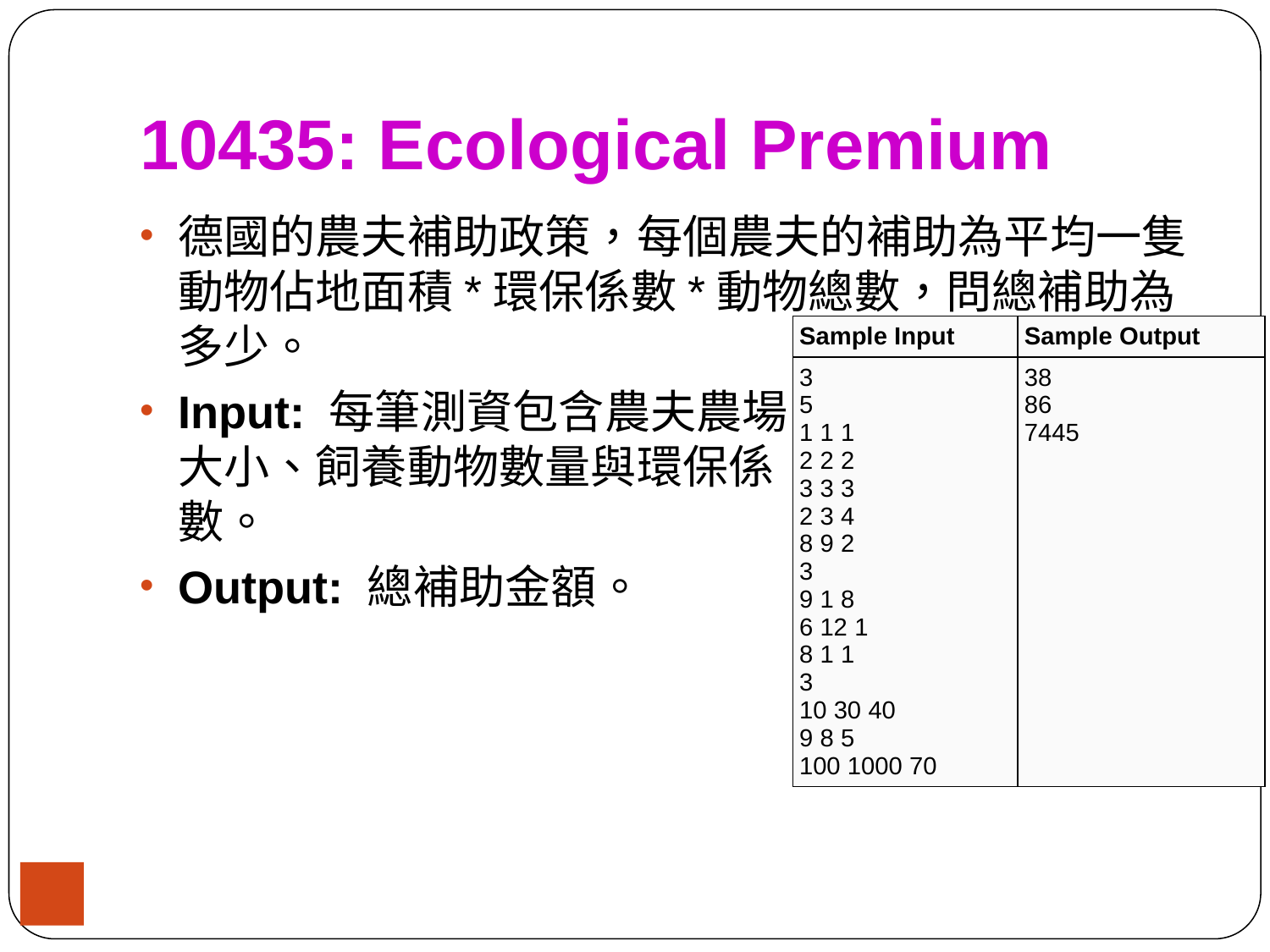

# 10435: Ecological Premium
德國的農夫補助政策，每個農夫的補助為平均一隻動物佔地面積*環保係數*動物總數，問總補助為多少。
Input: 每筆測資包含農夫農場
大小、飼養動物數量與環保係
數。
Output: 總補助金額。
| Sample Input | Sample Output |
| --- | --- |
| 3 5 1 1 1 2 2 2 3 3 3 2 3 4 8 9 2 3 9 1 8 6 12 1 8 1 1 3 10 30 40 9 8 5 100 1000 70 | 38 86 7445 |